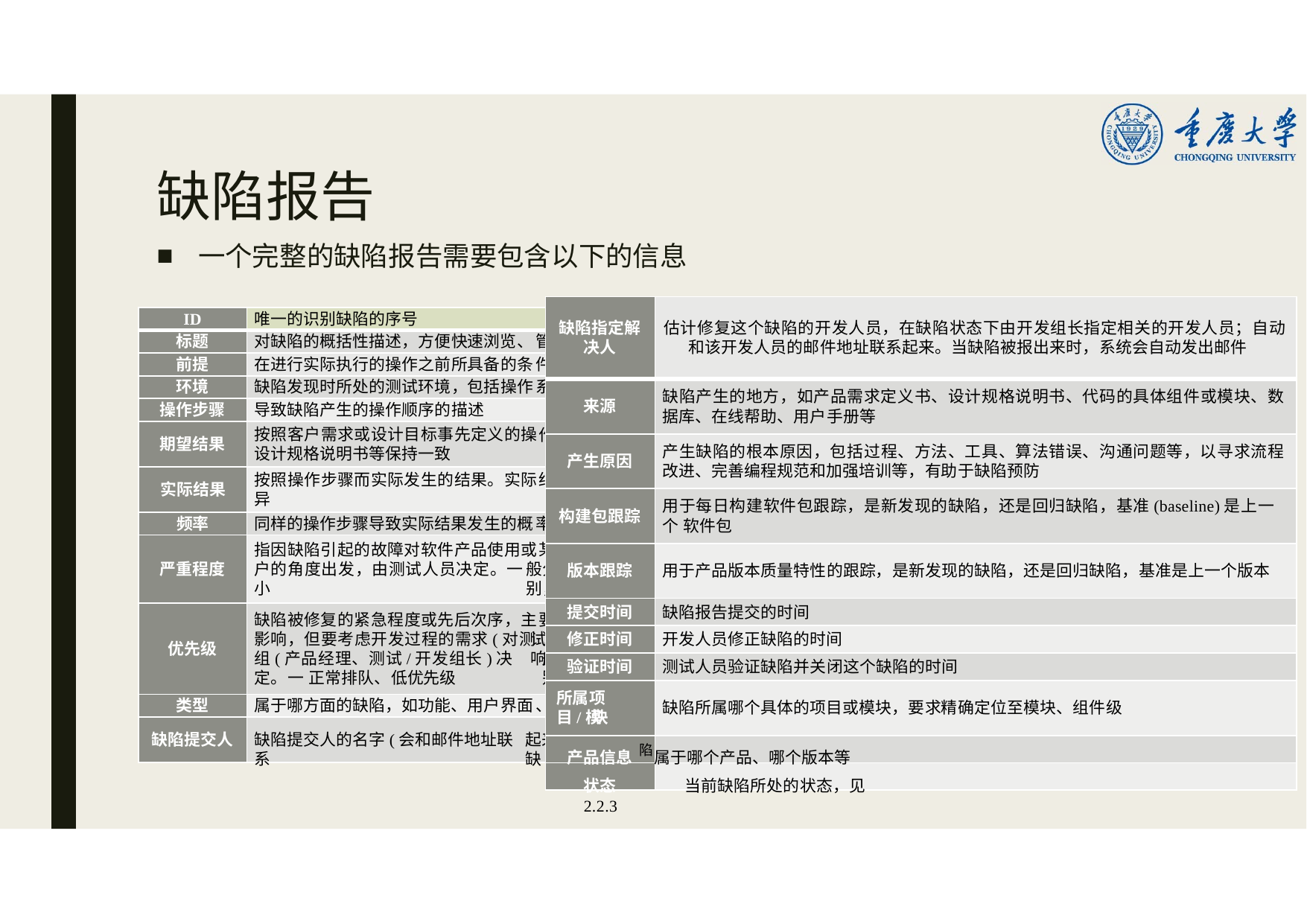

# 缺陷报告
一个完整的缺陷报告需要包含以下的信息

ID
标题

唯一的识别缺陷的序号

缺陷指定解	估计修复这个缺陷的开发人员，在缺陷状态下由开发组长指定相关的开发人员；自动
决人	和该开发人员的邮件地址联系起来。当缺陷被报出来时，系统会自动发出邮件
对缺陷的概括性描述，方便快速浏览、

管理等
件
前提 环境
在进行实际执行的操作之前所具备的条

缺陷发现时所处的测试环境，包括操作

系统、浏览器等

作步骤导出的结

缺陷产生的地方，如产品需求定义书、设计规格说明书、代码的具体组件或模块、数
来源
操作步骤
导致缺陷产生的操作顺序的描述

据库、在线帮助、用户手册等

按照客户需求或设计目标事先定义的操 设计规格说明书等保持一致
果。期望结果应与用户需求、
期望结果

产生缺陷的根本原因，包括过程、方法、工具、算法错误、沟通问题等，以寻求流程
产生原因
改进、完善编程规范和加强培训等，有助于缺陷预防

按照操作步骤而实际发生的结果。实际 异
结果和期望结果
是不一致的，它们之间存在差
实际结果
频率

用于每日构建软件包跟踪，是新发现的缺陷，还是回归缺陷，基准(baseline)是上一个 软件包
构建包跟踪
同样的操作步骤导致实际结果发生的概

率

指因缺陷引起的故障对软件产品使用或 户的角度出发，由测试人员决定。一 小
某个质量特性的 般分为4个级别，
影响程度。其判断完全是从客 包括：致命、严重、一般、微

严重程度
版本跟踪
用于产品版本质量特性的跟踪，是新发现的缺陷，还是回归缺陷，基准是上一个版本

提交时间
缺陷报告提交的时间

缺陷被修复的紧急程度或先后次序，主 影响，但要考虑开发过程的需求(对测 组(产品经理、测试/开发组长)决定。一 正常排队、低优先级
要取决于缺陷的
严重程度、产品对业务的实际

修正时间
开发人员修正缺陷的时间
试进展的影响)、
技术限制等因素，由项目管理
优先级
般分为4个级别
，包括：立即解决、高优先级、

验证时间
测试人员验证缺陷并关闭这个缺陷的时间

所属项目/模
类型
属于哪方面的缺陷，如功能、用户界面

、性能、接口、
文档、硬件等
缺陷所属哪个具体的项目或模块，要求精确定位至模块、组件级
块

缺陷提交人
缺陷提交人的名字(会和邮件地址联系
起来)，即发现缺
的测试人员或其他人员
产品信息 陷属于哪个产品、哪个版本等
状态	当前缺陷所处的状态，见2.2.3